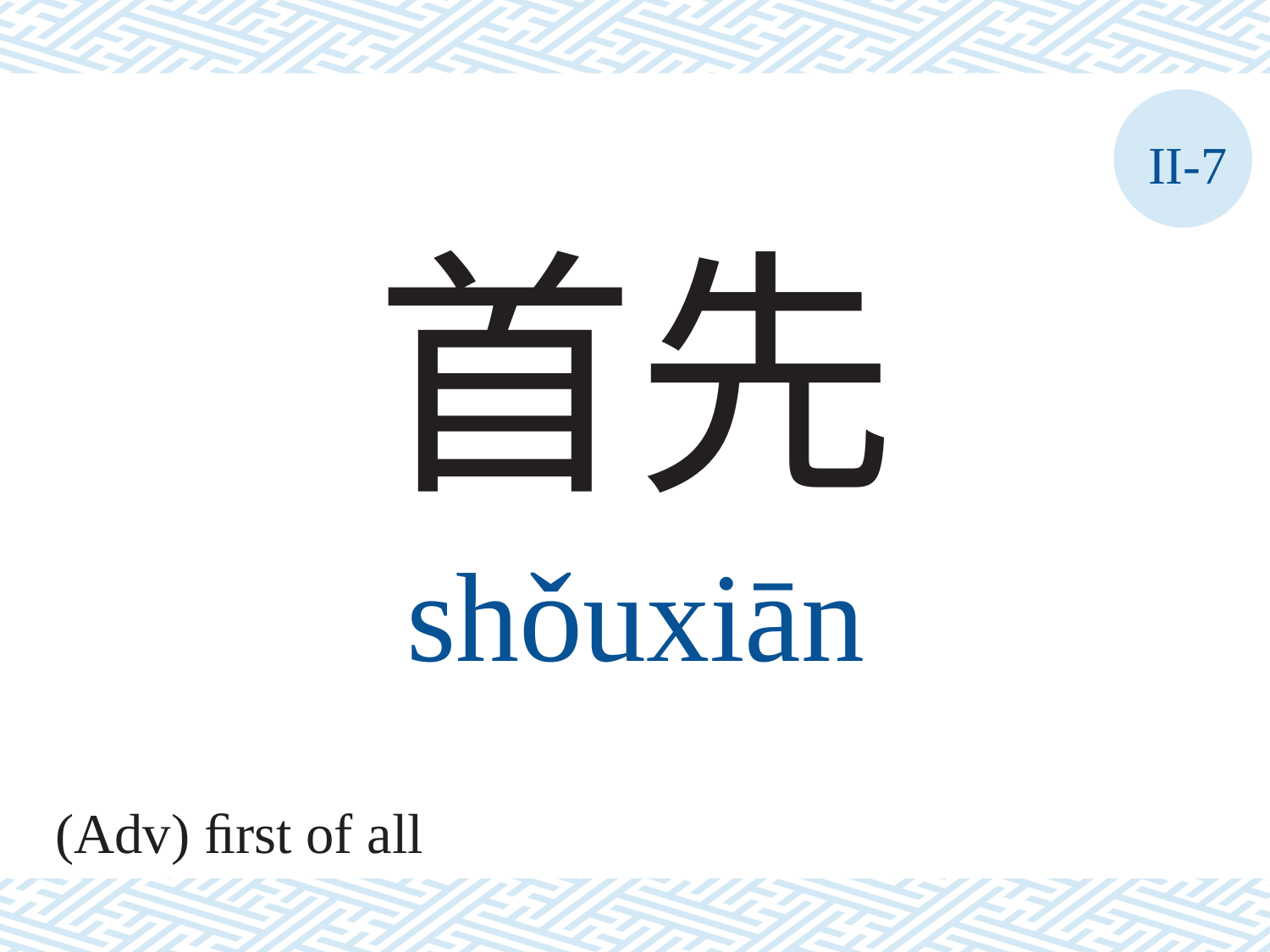

II-7
首先
shǒuxiān
(Adv) ﬁrst of all